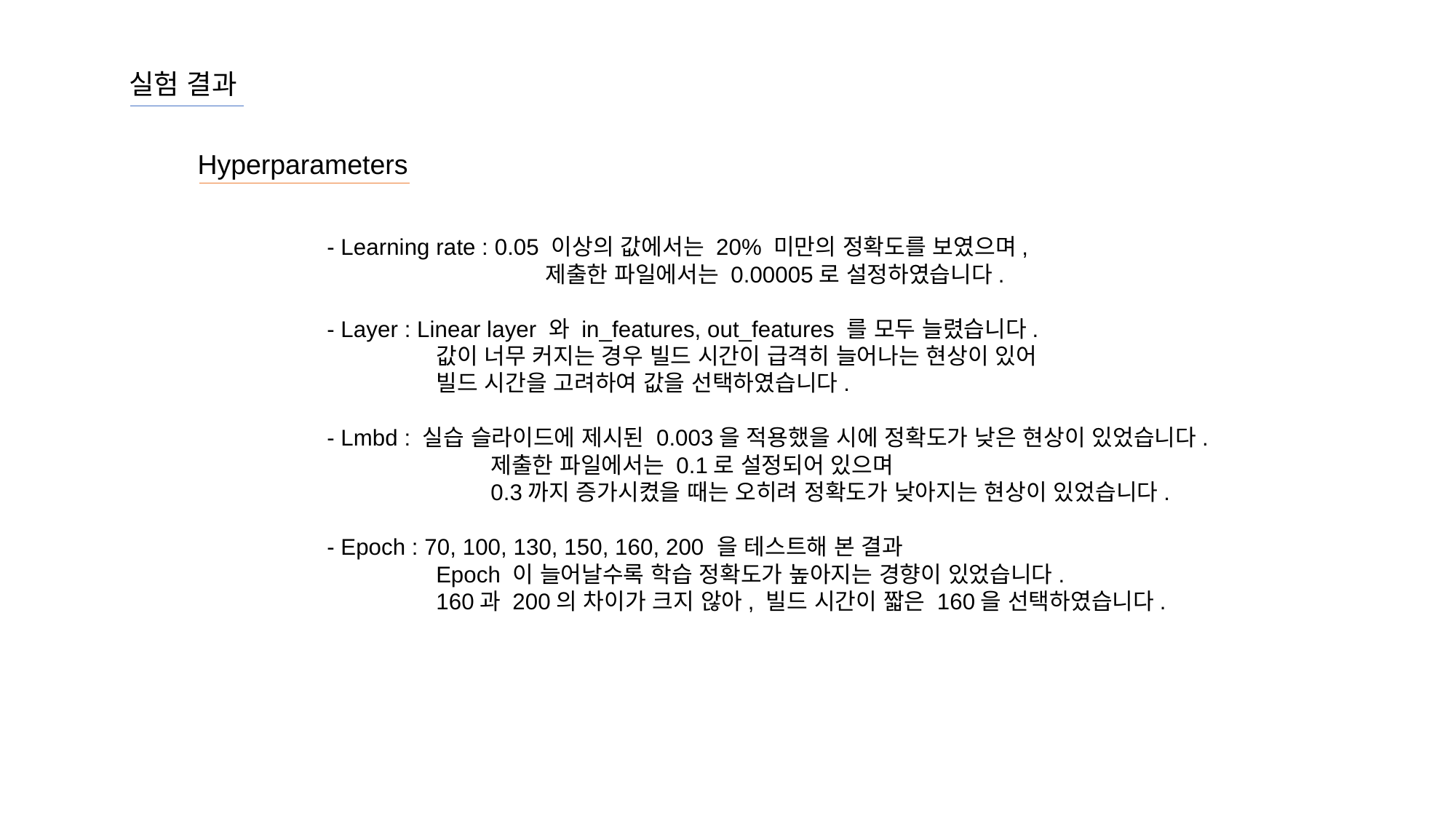

실험 결과
Hyperparameters
- Learning rate : 0.05 이상의 값에서는 20% 미만의 정확도를 보였으며,
		제출한 파일에서는 0.00005로 설정하였습니다.

- Layer : Linear layer 와 in_features, out_features 를 모두 늘렸습니다.
	값이 너무 커지는 경우 빌드 시간이 급격히 늘어나는 현상이 있어
	빌드 시간을 고려하여 값을 선택하였습니다.

- Lmbd : 실습 슬라이드에 제시된 0.003을 적용했을 시에 정확도가 낮은 현상이 있었습니다.
	제출한 파일에서는 0.1로 설정되어 있으며
	0.3까지 증가시켰을 때는 오히려 정확도가 낮아지는 현상이 있었습니다.

- Epoch : 70, 100, 130, 150, 160, 200 을 테스트해 본 결과
	Epoch 이 늘어날수록 학습 정확도가 높아지는 경향이 있었습니다.
	160과 200의 차이가 크지 않아, 빌드 시간이 짧은 160을 선택하였습니다.